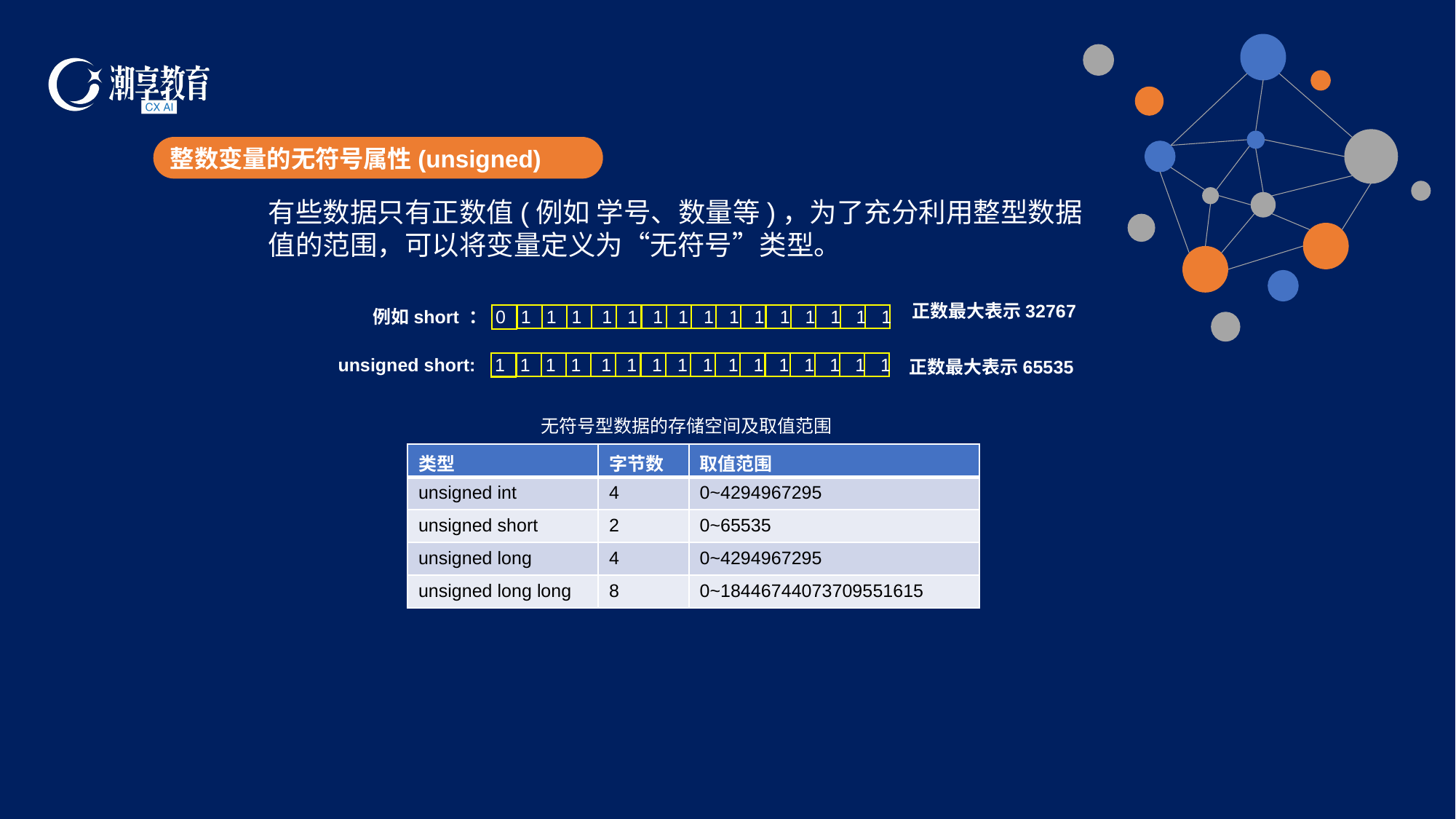

整数变量的无符号属性(unsigned)
有些数据只有正数值(例如 学号、数量等)，为了充分利用整型数据值的范围，可以将变量定义为“无符号”类型。
正数最大表示32767
例如short ：
0   1   1   1    1   1   1   1   1   1   1   1   1   1   1   1

unsigned short:
1   1   1   1    1   1   1   1   1   1   1   1   1   1   1   1
正数最大表示65535

无符号型数据的存储空间及取值范围
| 类型 | 字节数 | 取值范围 |
| --- | --- | --- |
| unsigned int | 4 | 0~4294967295 |
| unsigned short | 2 | 0~65535 |
| unsigned long | 4 | 0~4294967295 |
| unsigned long long | 8 | 0~18446744073709551615 |